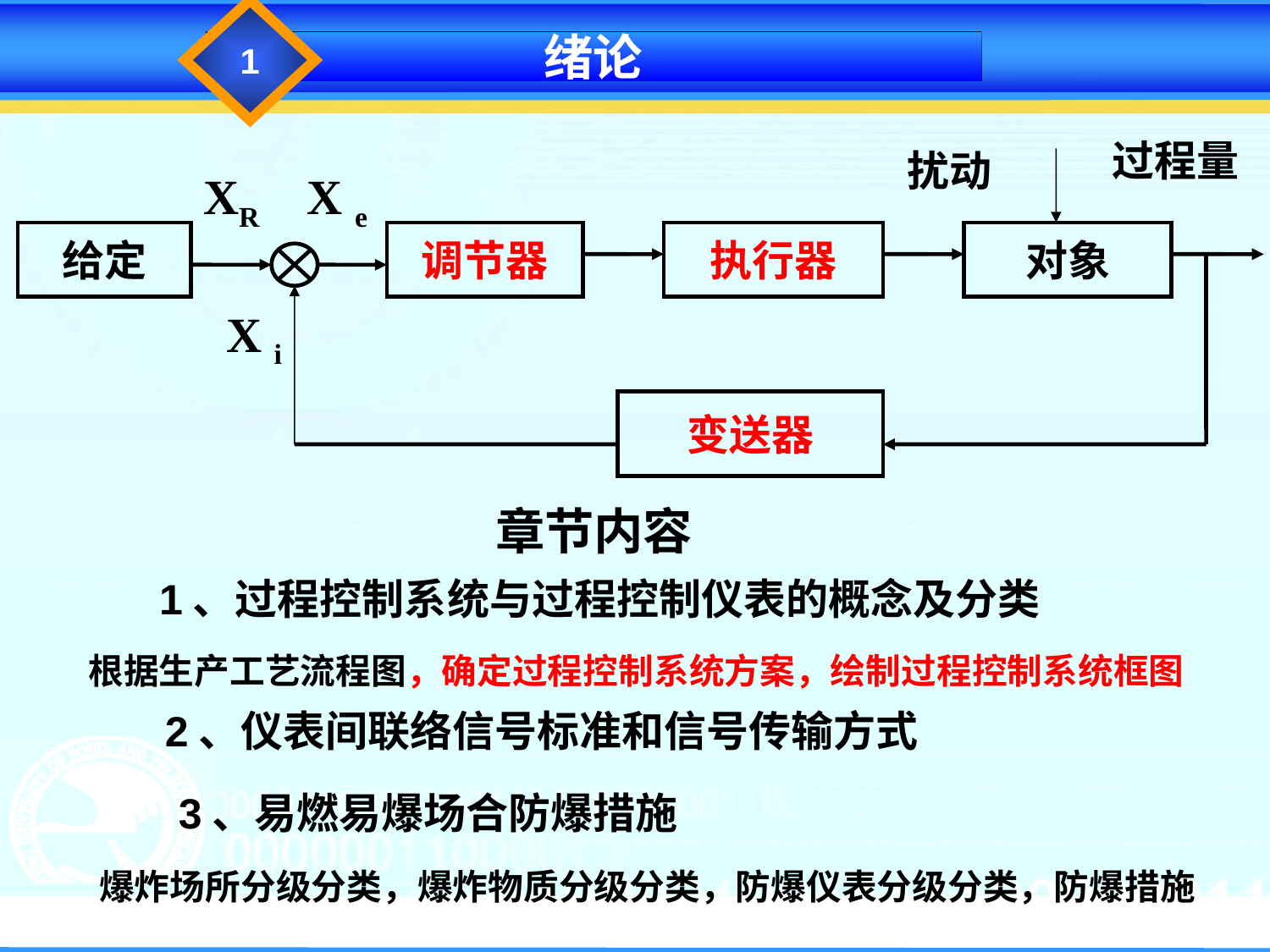

1
绪论
过程量
扰动

XR
X e
给定
调节器
执行器
对象

X i
变送器

章节内容
1、过程控制系统与过程控制仪表的概念及分类
根据生产工艺流程图，确定过程控制系统方案，绘制过程控制系统框图
2、仪表间联络信号标准和信号传输方式
3、易燃易爆场合防爆措施
爆炸场所分级分类，爆炸物质分级分类，防爆仪表分级分类，防爆措施